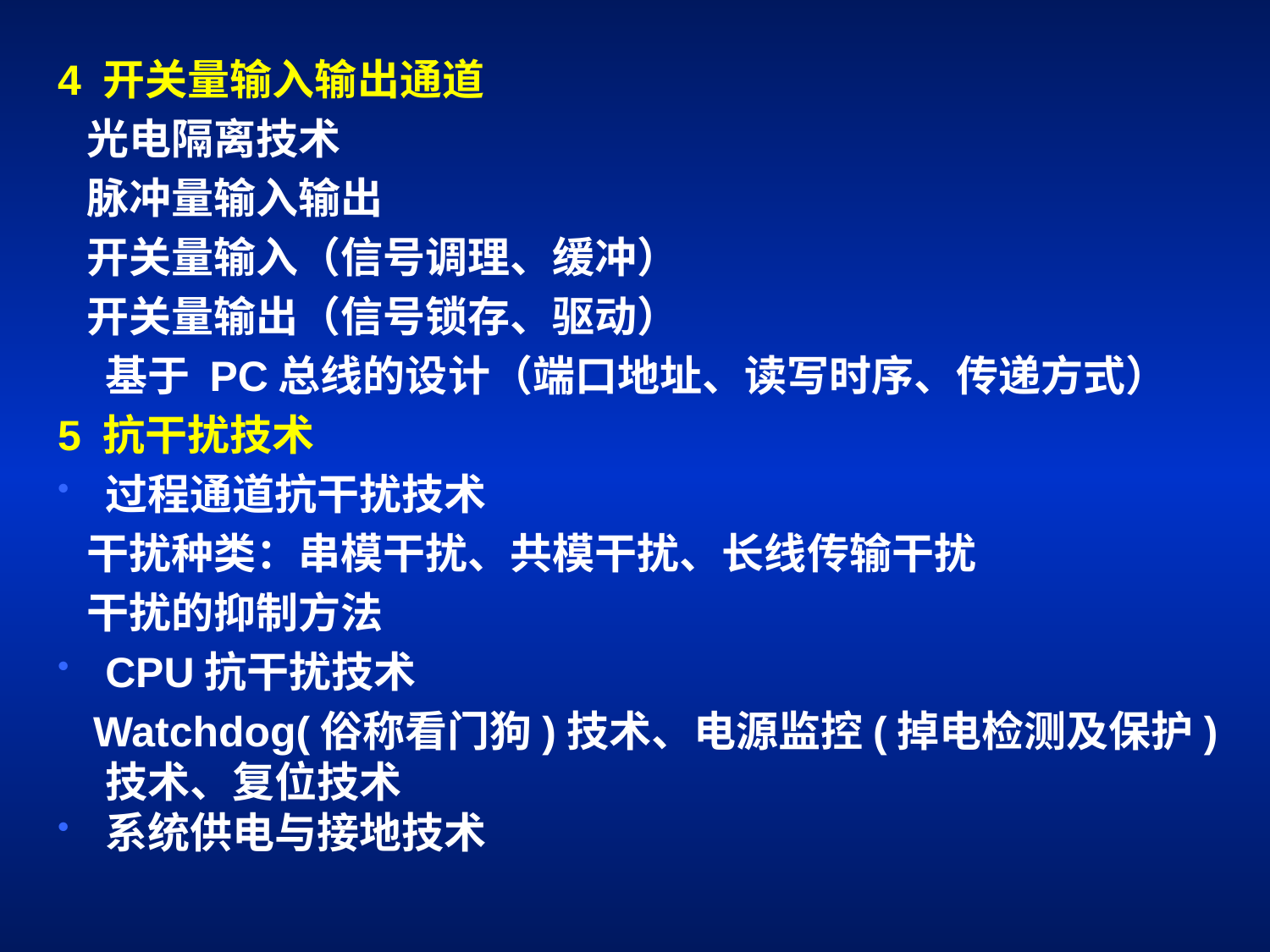

4 开关量输入输出通道
  光电隔离技术
  脉冲量输入输出
  开关量输入（信号调理、缓冲）
  开关量输出（信号锁存、驱动）
	基于 PC总线的设计（端口地址、读写时序、传递方式）
5 抗干扰技术
过程通道抗干扰技术
  干扰种类：串模干扰、共模干扰、长线传输干扰
  干扰的抑制方法
CPU抗干扰技术
   Watchdog(俗称看门狗)技术、电源监控(掉电检测及保护)技术、复位技术
系统供电与接地技术